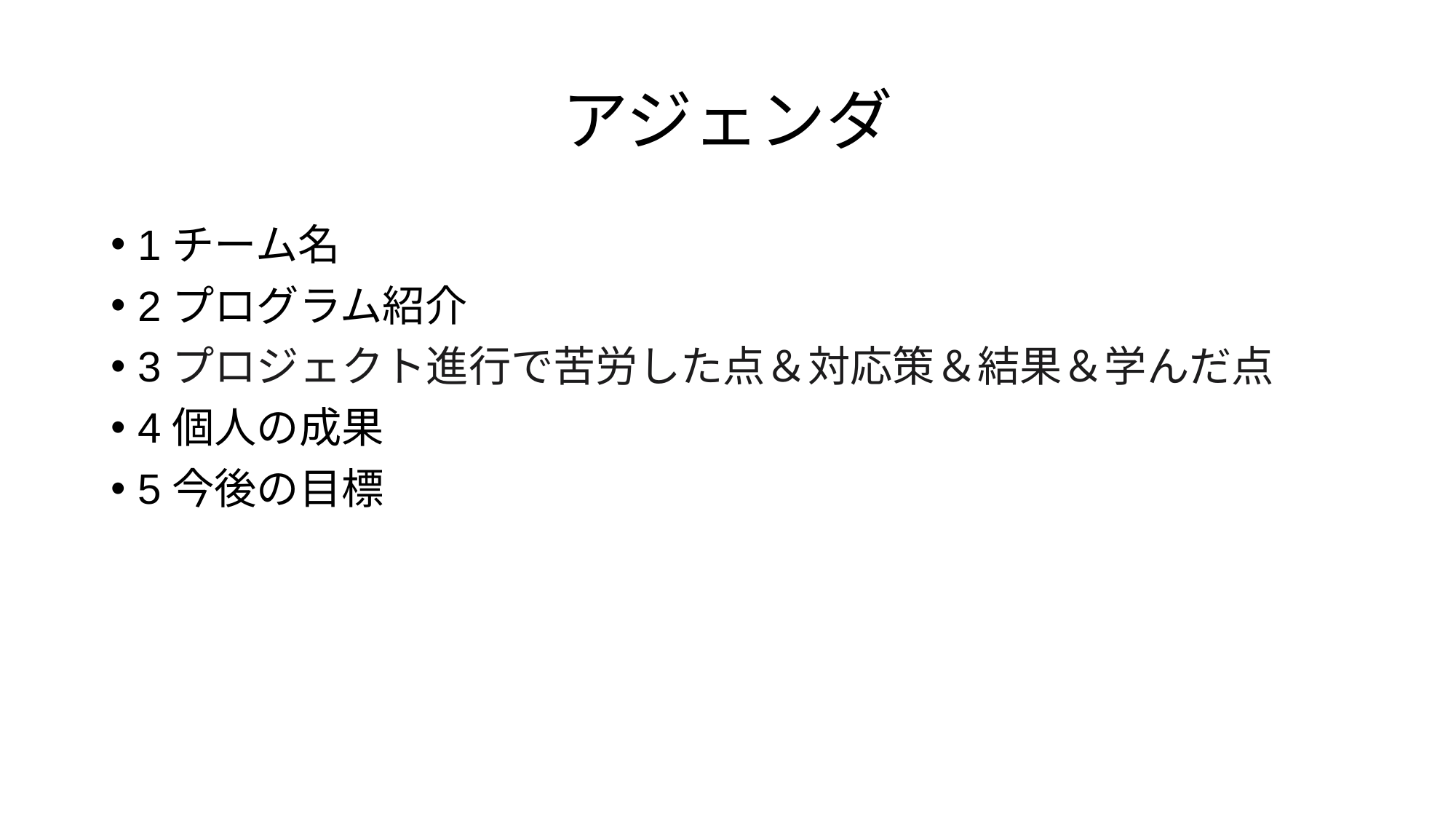

# アジェンダ
1チーム名
2プログラム紹介
3プロジェクト進行で苦労した点＆対応策＆結果＆学んだ点
4個人の成果
5今後の目標